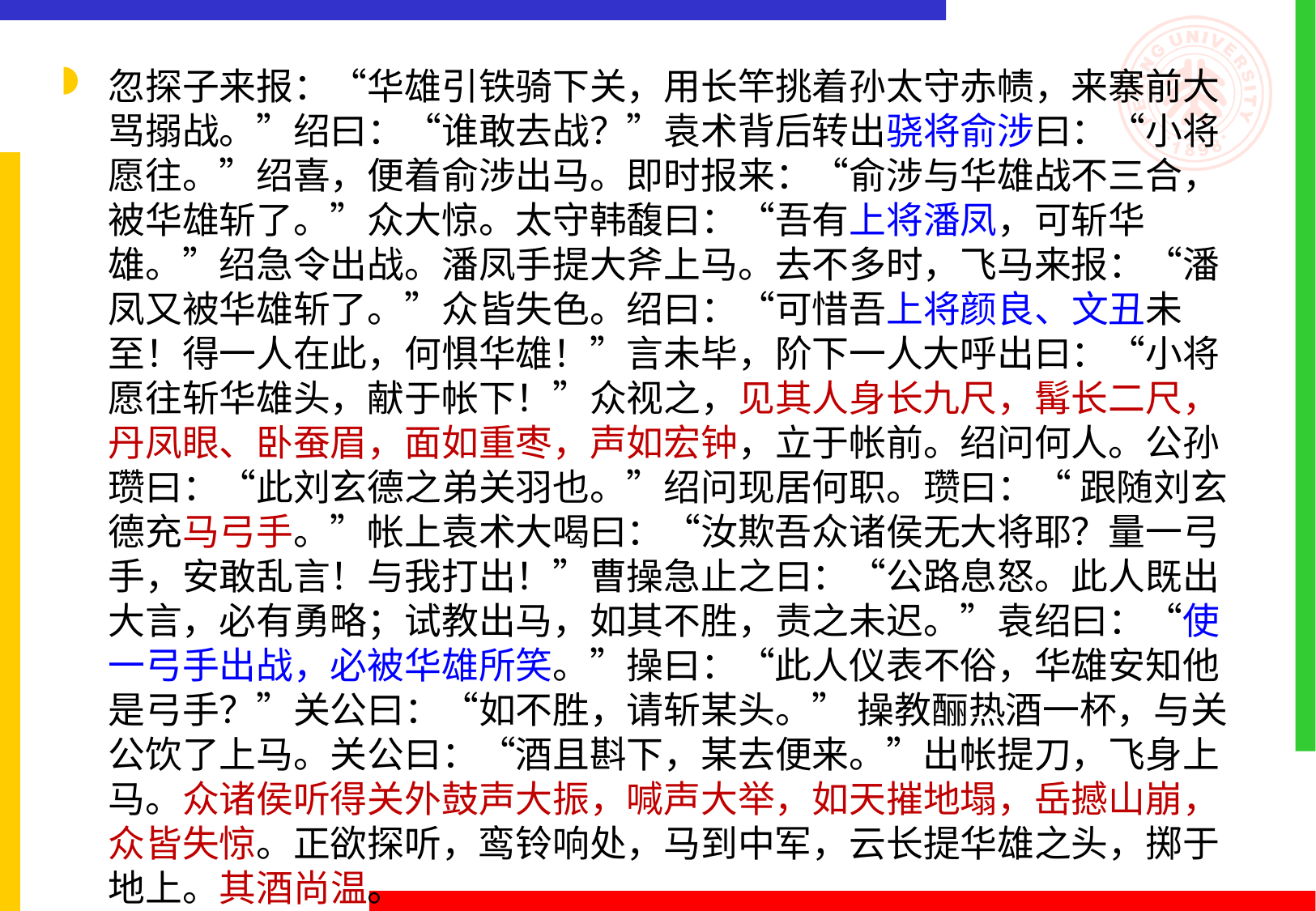

#
忽探子来报：“华雄引铁骑下关，用长竿挑着孙太守赤帻，来寨前大骂搦战。”绍曰：“谁敢去战？”袁术背后转出骁将俞涉曰：“小将愿往。”绍喜，便着俞涉出马。即时报来：“俞涉与华雄战不三合，被华雄斩了。”众大惊。太守韩馥曰：“吾有上将潘凤，可斩华雄。”绍急令出战。潘凤手提大斧上马。去不多时，飞马来报：“潘凤又被华雄斩了。”众皆失色。绍曰：“可惜吾上将颜良、文丑未至！得一人在此，何惧华雄！”言未毕，阶下一人大呼出曰：“小将愿往斩华雄头，献于帐下！”众视之，见其人身长九尺，髯长二尺，丹凤眼、卧蚕眉，面如重枣，声如宏钟，立于帐前。绍问何人。公孙瓒曰：“此刘玄德之弟关羽也。”绍问现居何职。瓒曰：“ 跟随刘玄德充马弓手。”帐上袁术大喝曰：“汝欺吾众诸侯无大将耶？量一弓手，安敢乱言！与我打出！”曹操急止之曰：“公路息怒。此人既出大言，必有勇略；试教出马，如其不胜，责之未迟。”袁绍曰：“使一弓手出战，必被华雄所笑。”操曰：“此人仪表不俗，华雄安知他是弓手？”关公曰：“如不胜，请斩某头。” 操教酾热酒一杯，与关公饮了上马。关公曰：“酒且斟下，某去便来。”出帐提刀，飞身上马。众诸侯听得关外鼓声大振，喊声大举，如天摧地塌，岳撼山崩，众皆失惊。正欲探听，鸾铃响处，马到中军，云长提华雄之头，掷于地上。其酒尚温。